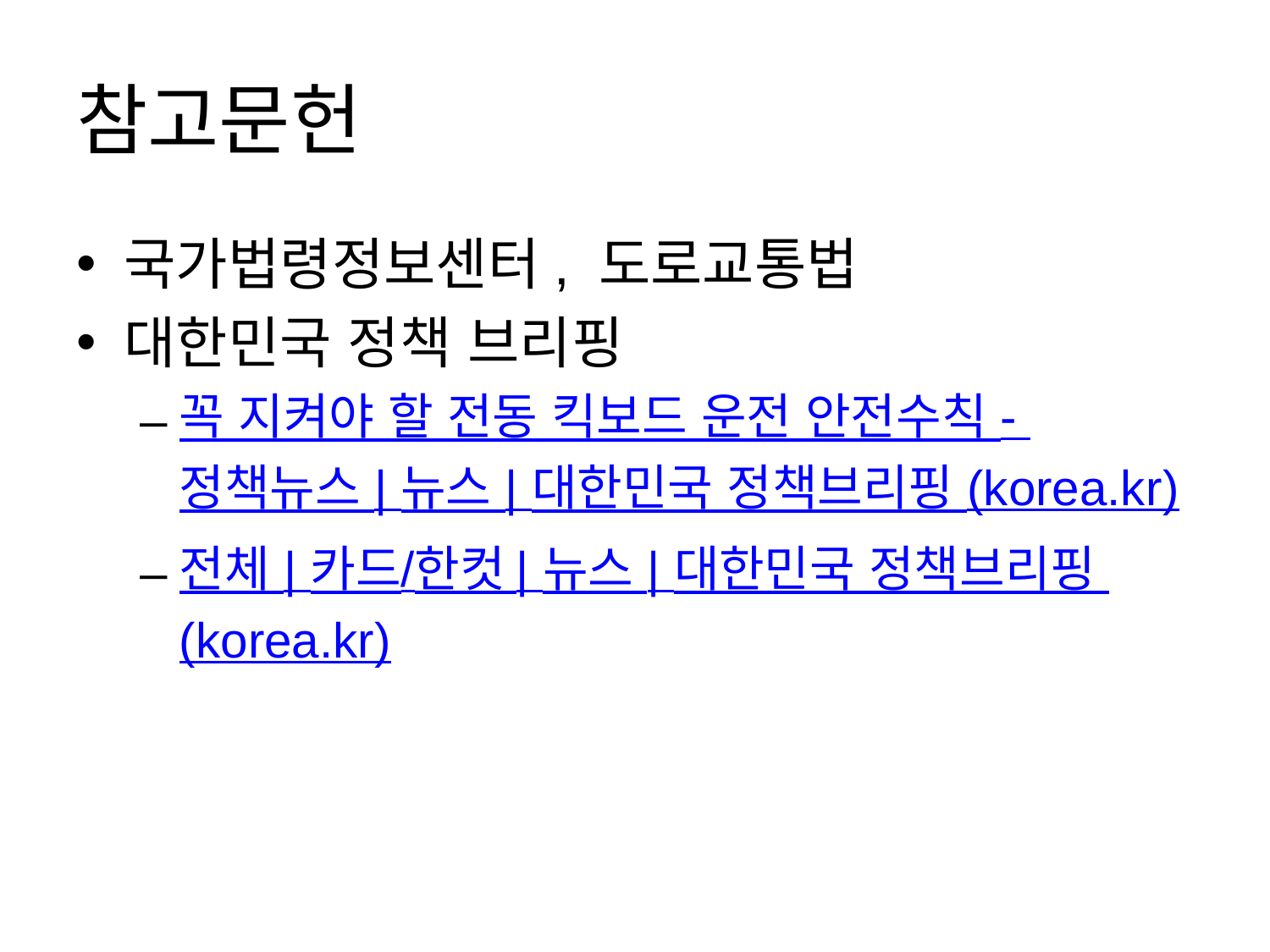

# 참고문헌
국가법령정보센터, 도로교통법
대한민국 정책 브리핑
꼭 지켜야 할 전동 킥보드 운전 안전수칙 - 정책뉴스 | 뉴스 | 대한민국 정책브리핑 (korea.kr)
전체 | 카드/한컷 | 뉴스 | 대한민국 정책브리핑 (korea.kr)